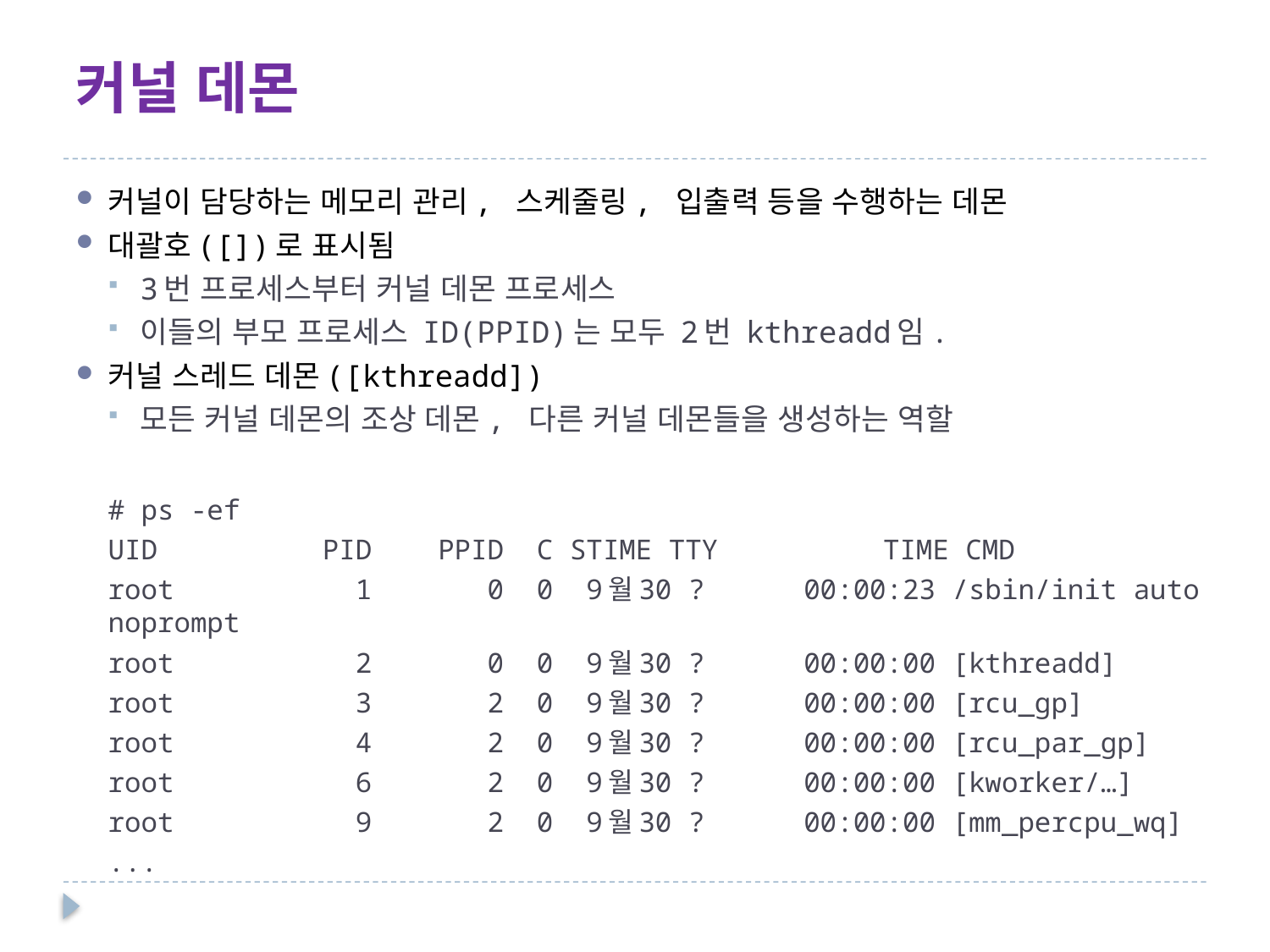

# 커널 데몬
커널이 담당하는 메모리 관리, 스케줄링, 입출력 등을 수행하는 데몬
대괄호([])로 표시됨
3번 프로세스부터 커널 데몬 프로세스
이들의 부모 프로세스 ID(PPID)는 모두 2번 kthreadd임.
커널 스레드 데몬([kthreadd])
모든 커널 데몬의 조상 데몬, 다른 커널 데몬들을 생성하는 역할

# ps -ef
UID          PID    PPID  C STIME TTY          TIME CMD
root           1       0  0  9월30 ?      00:00:23 /sbin/init auto noprompt
root           2       0  0  9월30 ?      00:00:00 [kthreadd]
root           3       2  0  9월30 ?      00:00:00 [rcu_gp]
root           4       2  0  9월30 ?      00:00:00 [rcu_par_gp]
root           6       2  0  9월30 ?      00:00:00 [kworker/…]
root           9       2  0  9월30 ?      00:00:00 [mm_percpu_wq]
...